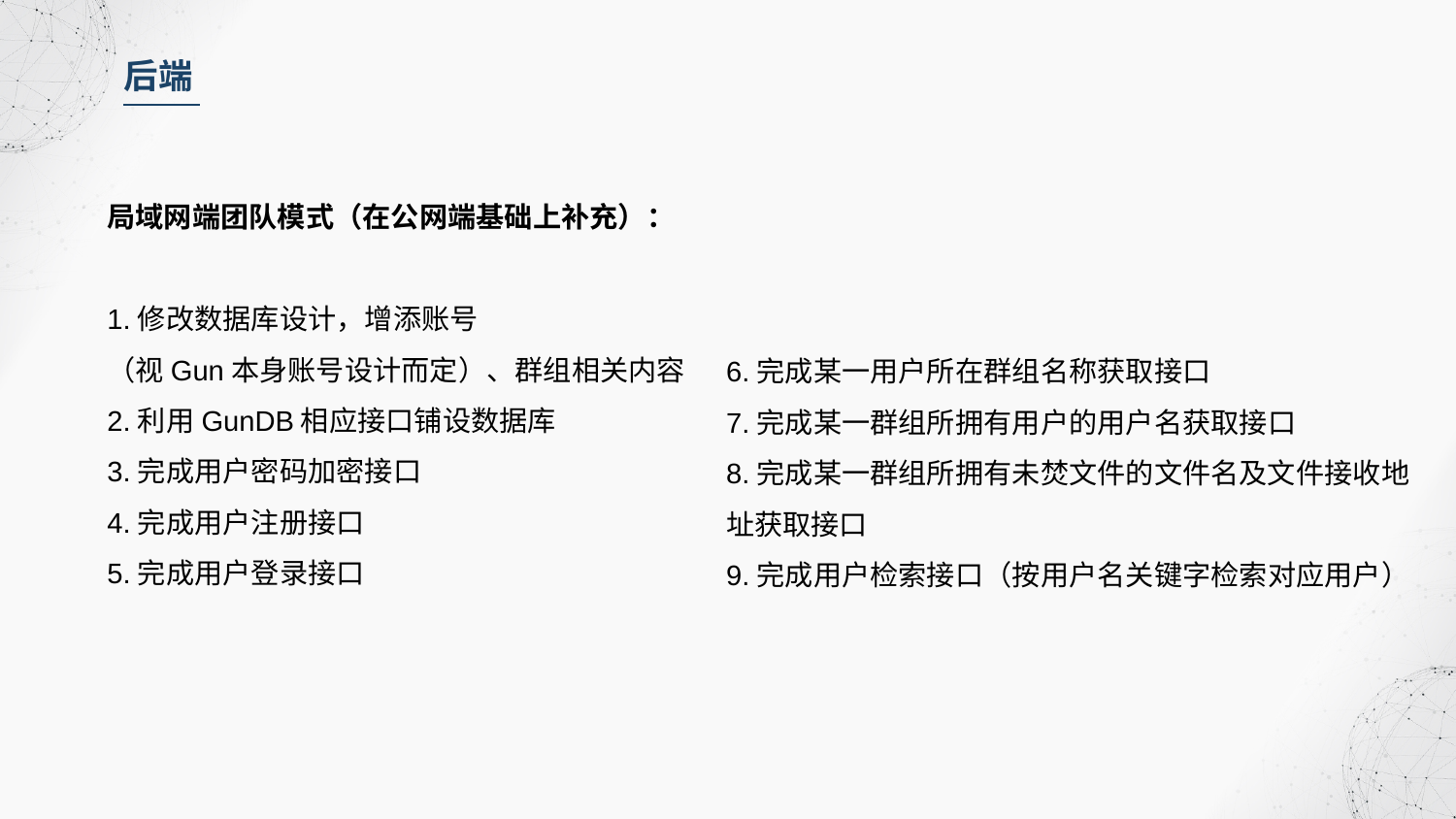

后端
局域网端团队模式（在公网端基础上补充）：

1.修改数据库设计，增添账号
（视Gun本身账号设计而定）、群组相关内容
2.利用GunDB相应接口铺设数据库
3.完成用户密码加密接口
4.完成用户注册接口
5.完成用户登录接口
6.完成某一用户所在群组名称获取接口
7.完成某一群组所拥有用户的用户名获取接口
8.完成某一群组所拥有未焚文件的文件名及文件接收地址获取接口
9.完成用户检索接口（按用户名关键字检索对应用户）